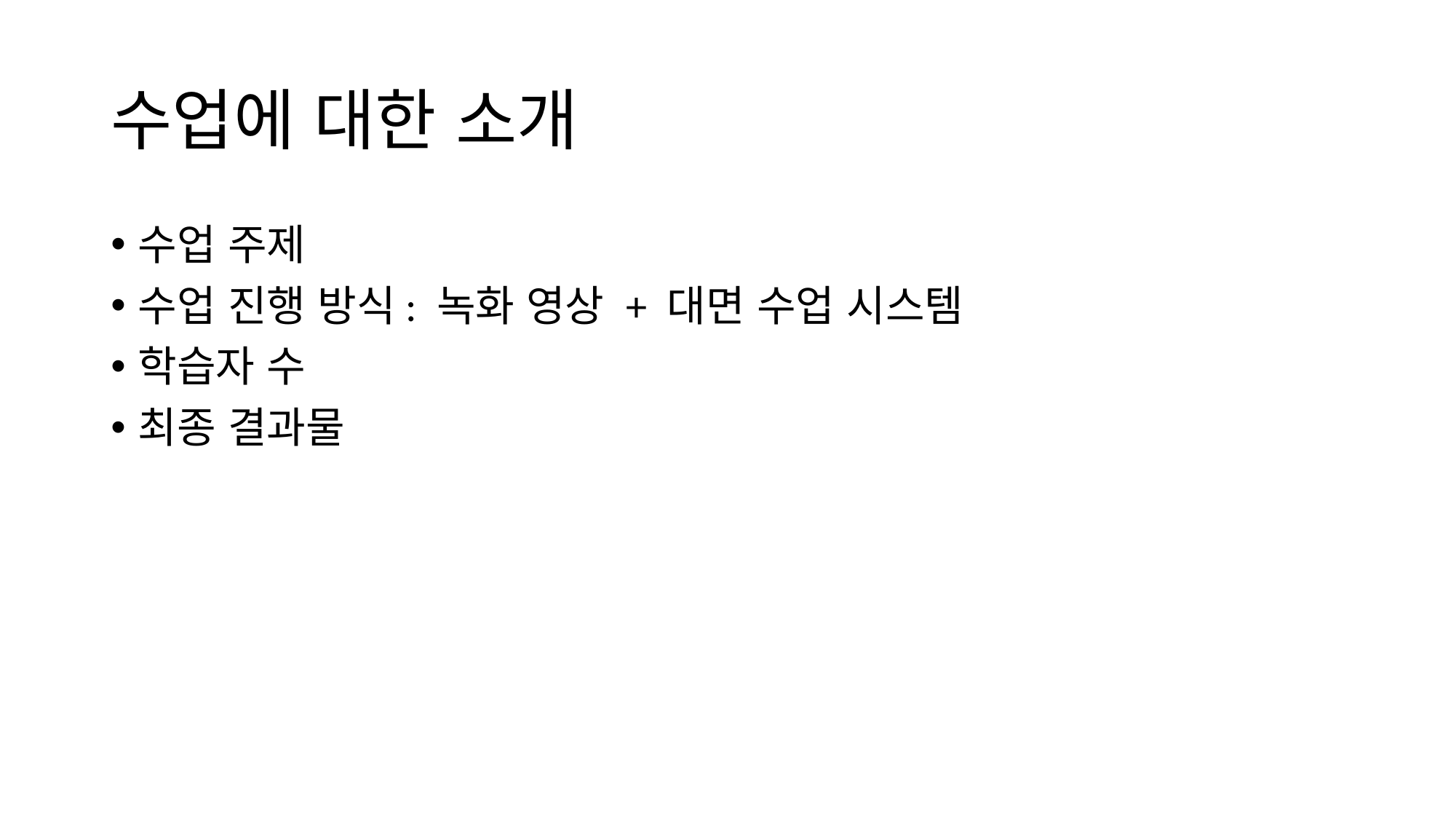

# 수업에 대한 소개
수업 주제
수업 진행 방식: 녹화 영상 + 대면 수업 시스템
학습자 수
최종 결과물